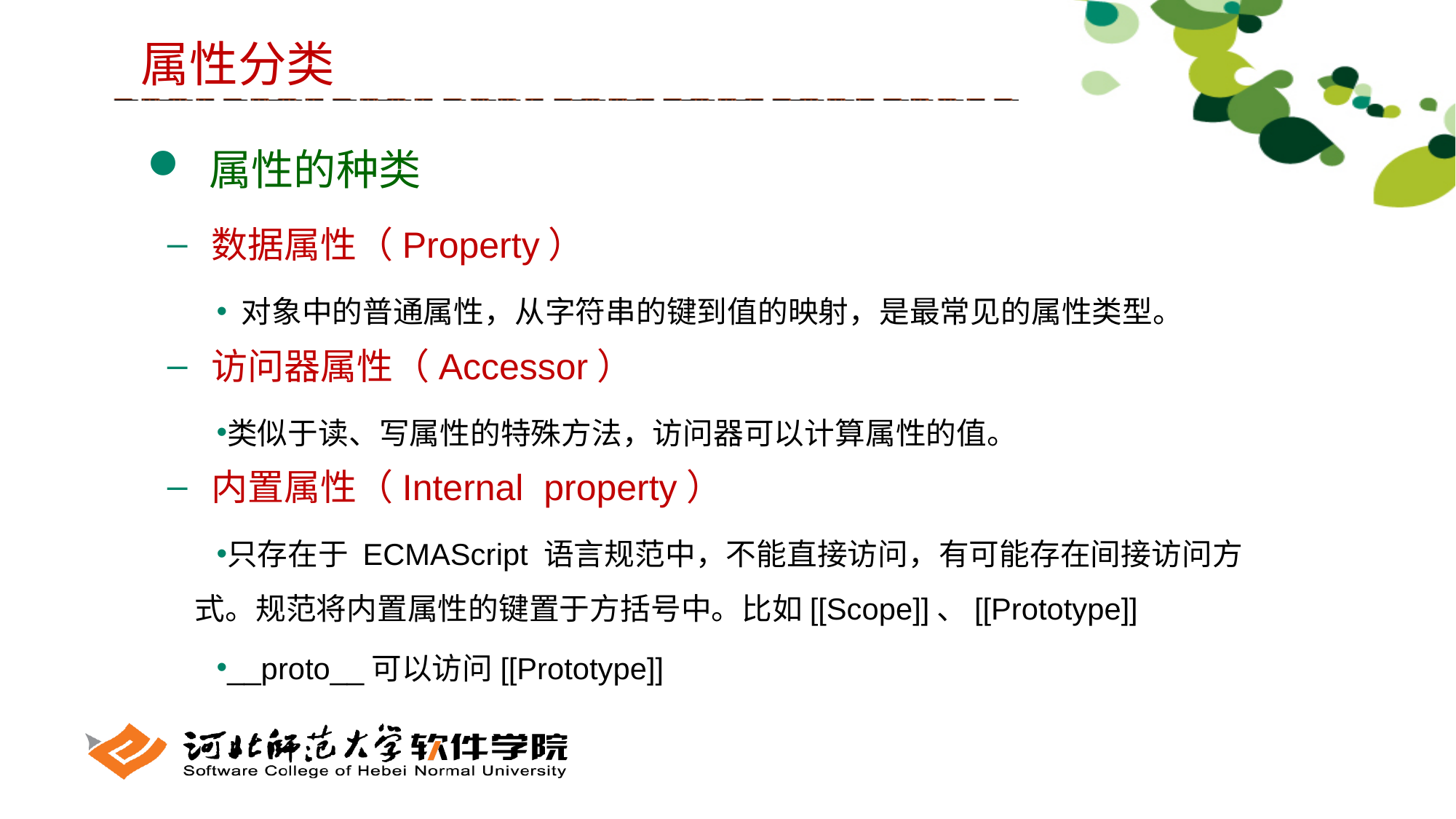

属性分类
 属性的种类
 数据属性（Property）
 对象中的普通属性，从字符串的键到值的映射，是最常见的属性类型。
 访问器属性（Accessor）
类似于读、写属性的特殊方法，访问器可以计算属性的值。
 内置属性（Internal  property）
只存在于 ECMAScript 语言规范中，不能直接访问，有可能存在间接访问方式。规范将内置属性的键置于方括号中。比如[[Scope]]、[[Prototype]]
__proto__可以访问[[Prototype]]